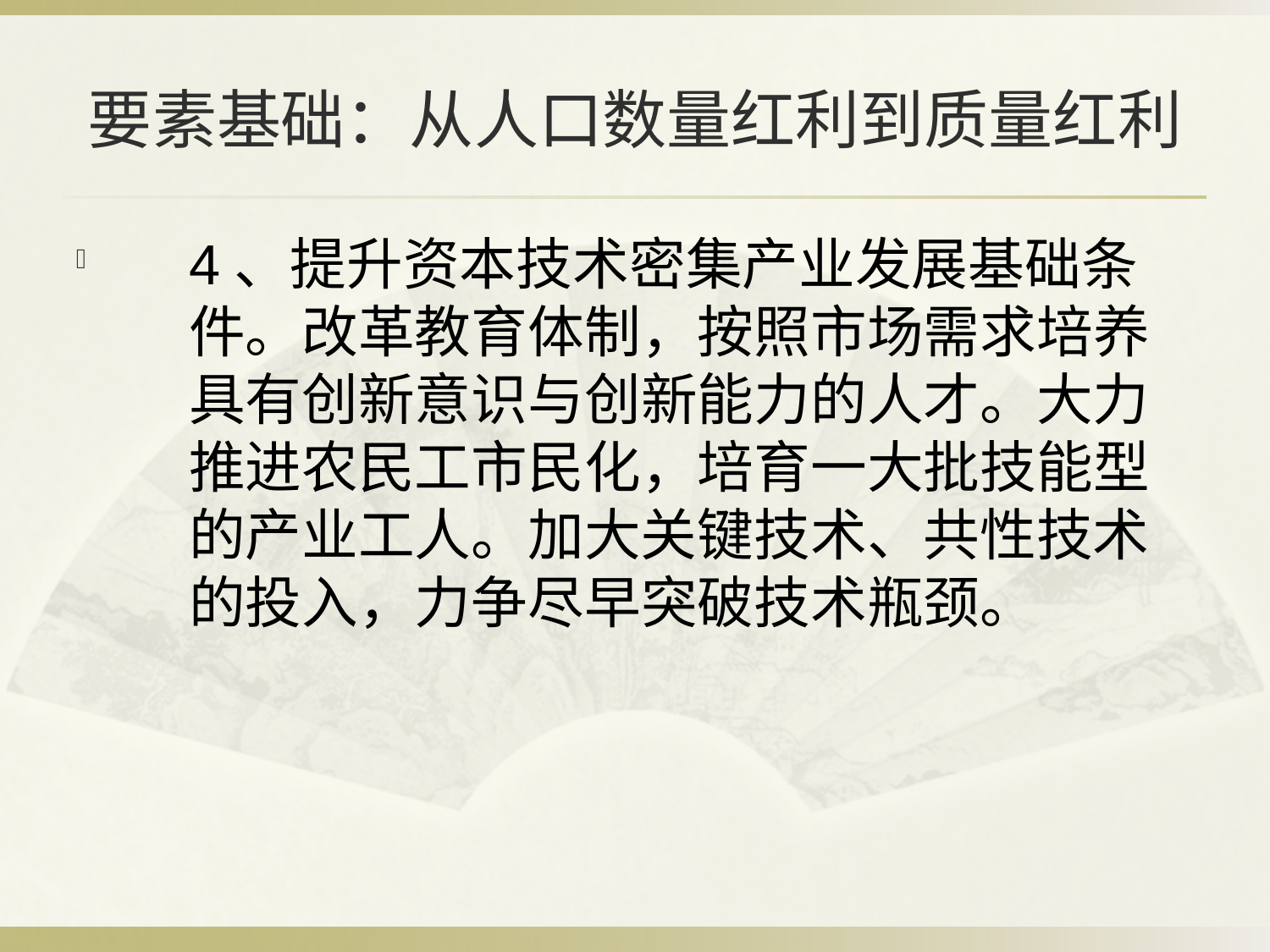

# 要素基础：从人口数量红利到质量红利
4、提升资本技术密集产业发展基础条件。改革教育体制，按照市场需求培养具有创新意识与创新能力的人才。大力推进农民工市民化，培育一大批技能型的产业工人。加大关键技术、共性技术的投入，力争尽早突破技术瓶颈。